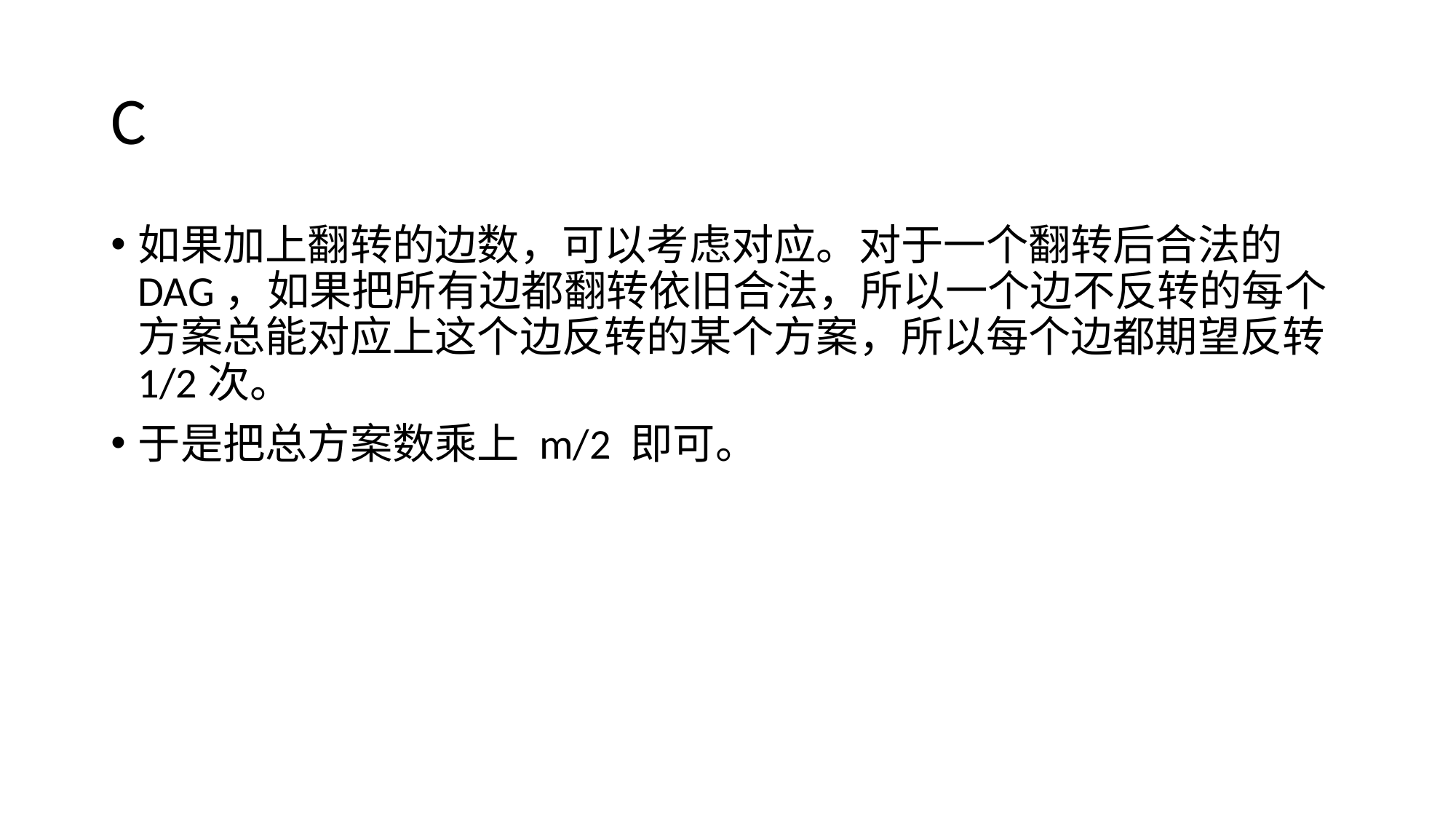

# C
如果加上翻转的边数，可以考虑对应。对于一个翻转后合法的 DAG，如果把所有边都翻转依旧合法，所以一个边不反转的每个方案总能对应上这个边反转的某个方案，所以每个边都期望反转 1/2次。
于是把总方案数乘上 m/2 即可。